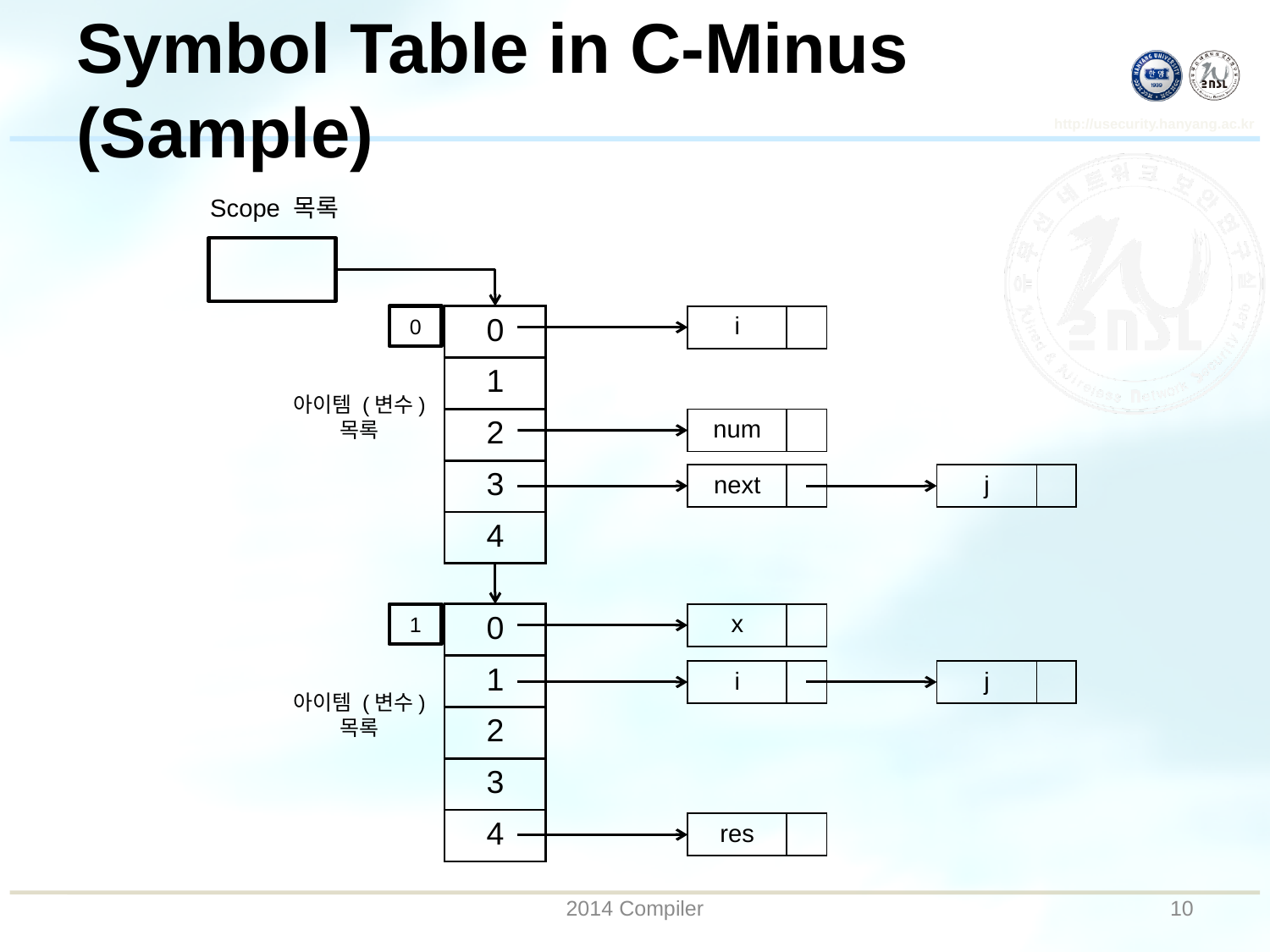

# Symbol Table in C-Minus (Sample)
Scope 목록

0
| 0 |
| --- |
| 1 |
| 2 |
| 3 |
| 4 |
| i |  |
| --- | --- |
아이템 (변수)
목록
| num |  |
| --- | --- |
| next |  |
| --- | --- |
| j |  |
| --- | --- |
1
| 0 |
| --- |
| 1 |
| 2 |
| 3 |
| 4 |
| x |  |
| --- | --- |
| i |  |
| --- | --- |
| j |  |
| --- | --- |
아이템 (변수)
목록
| res |  |
| --- | --- |
2014 Compiler
10